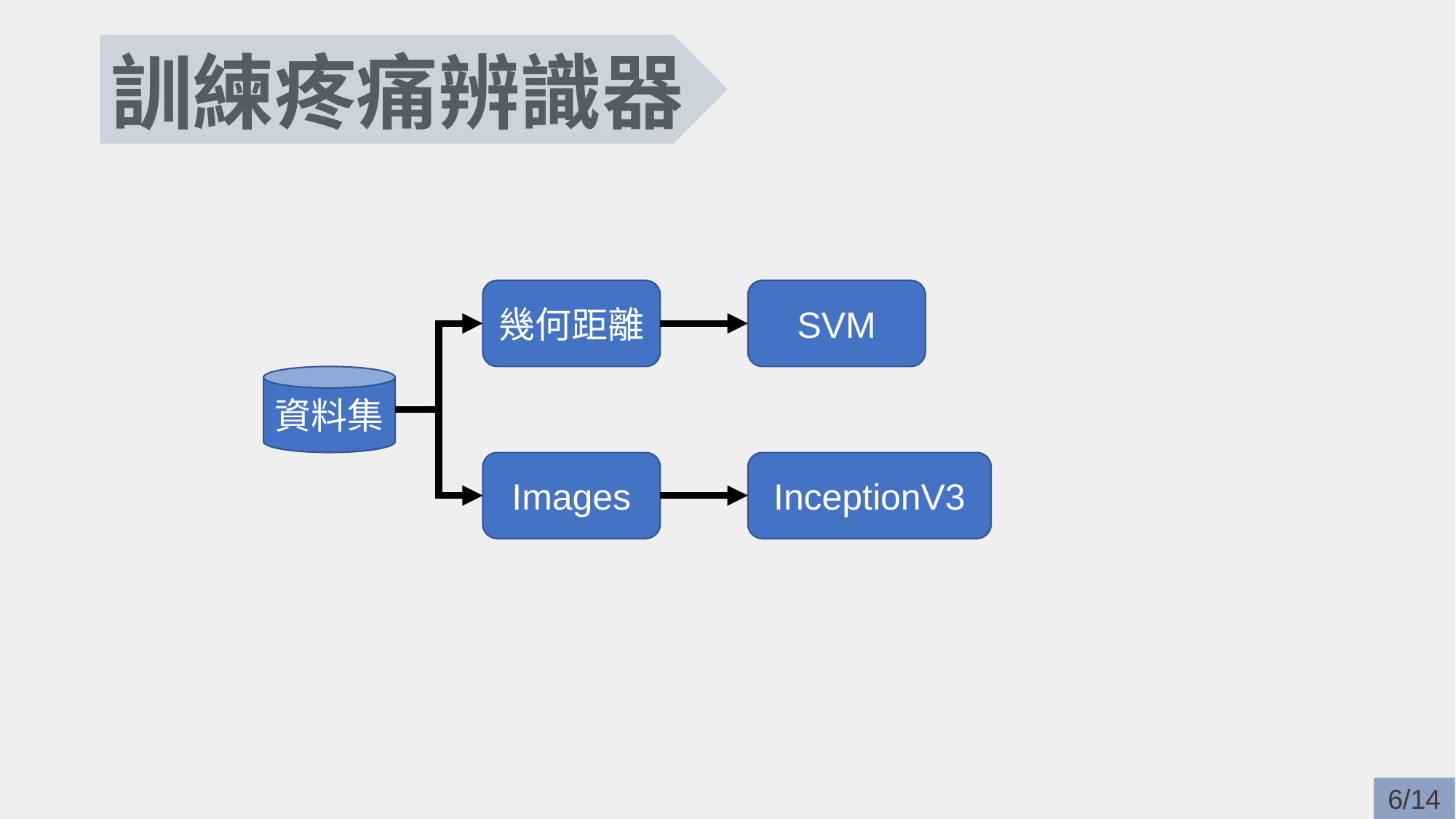

訓練疼痛辨識器

幾何距離
SVM
資料集
Images
InceptionV3
6/14